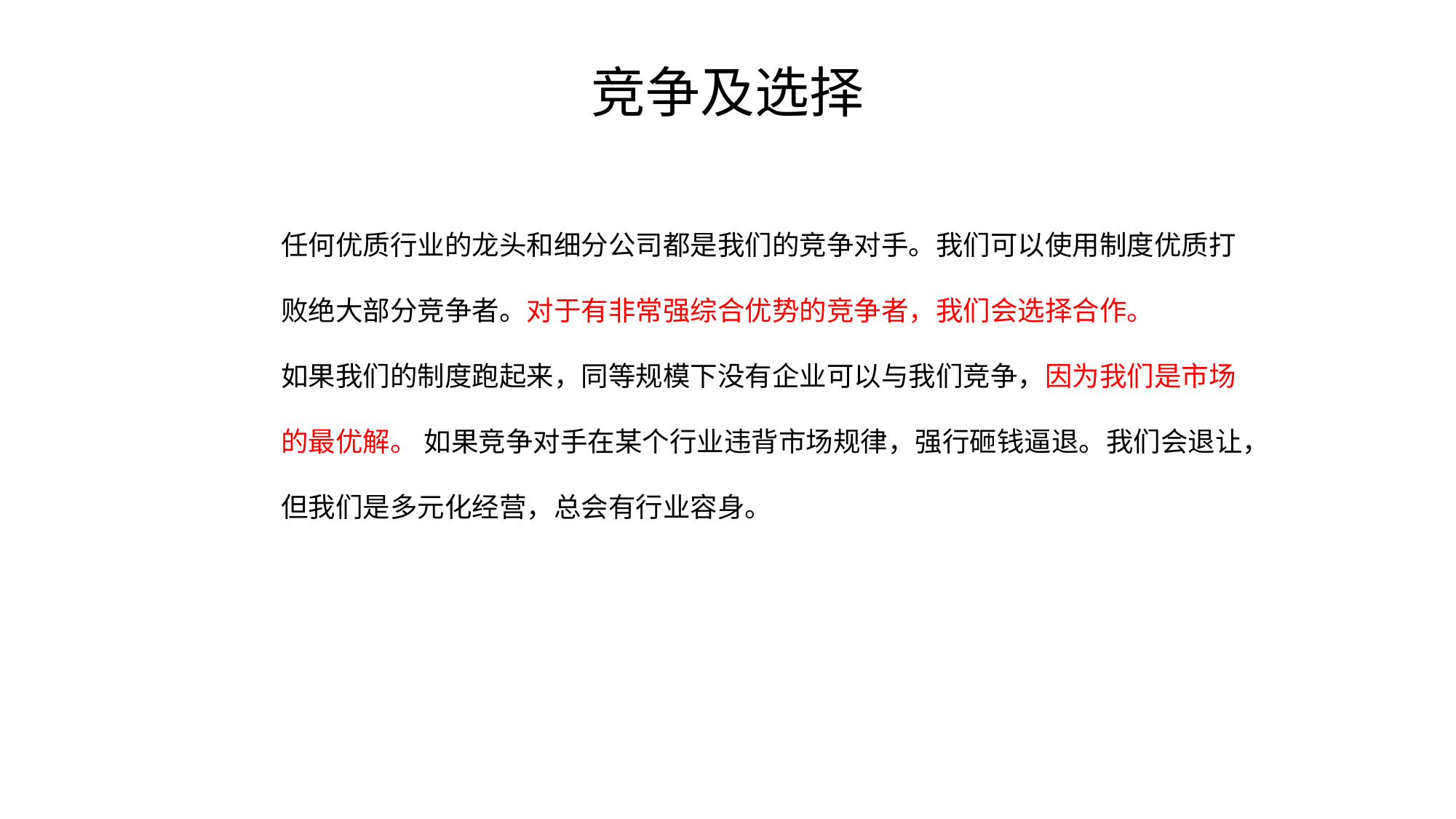

竞争及选择
任何优质行业的龙头和细分公司都是我们的竞争对手。我们可以使用制度优质打败绝大部分竞争者。对于有非常强综合优势的竞争者，我们会选择合作。
如果我们的制度跑起来，同等规模下没有企业可以与我们竞争，因为我们是市场的最优解。 如果竞争对手在某个行业违背市场规律，强行砸钱逼退。我们会退让，但我们是多元化经营，总会有行业容身。